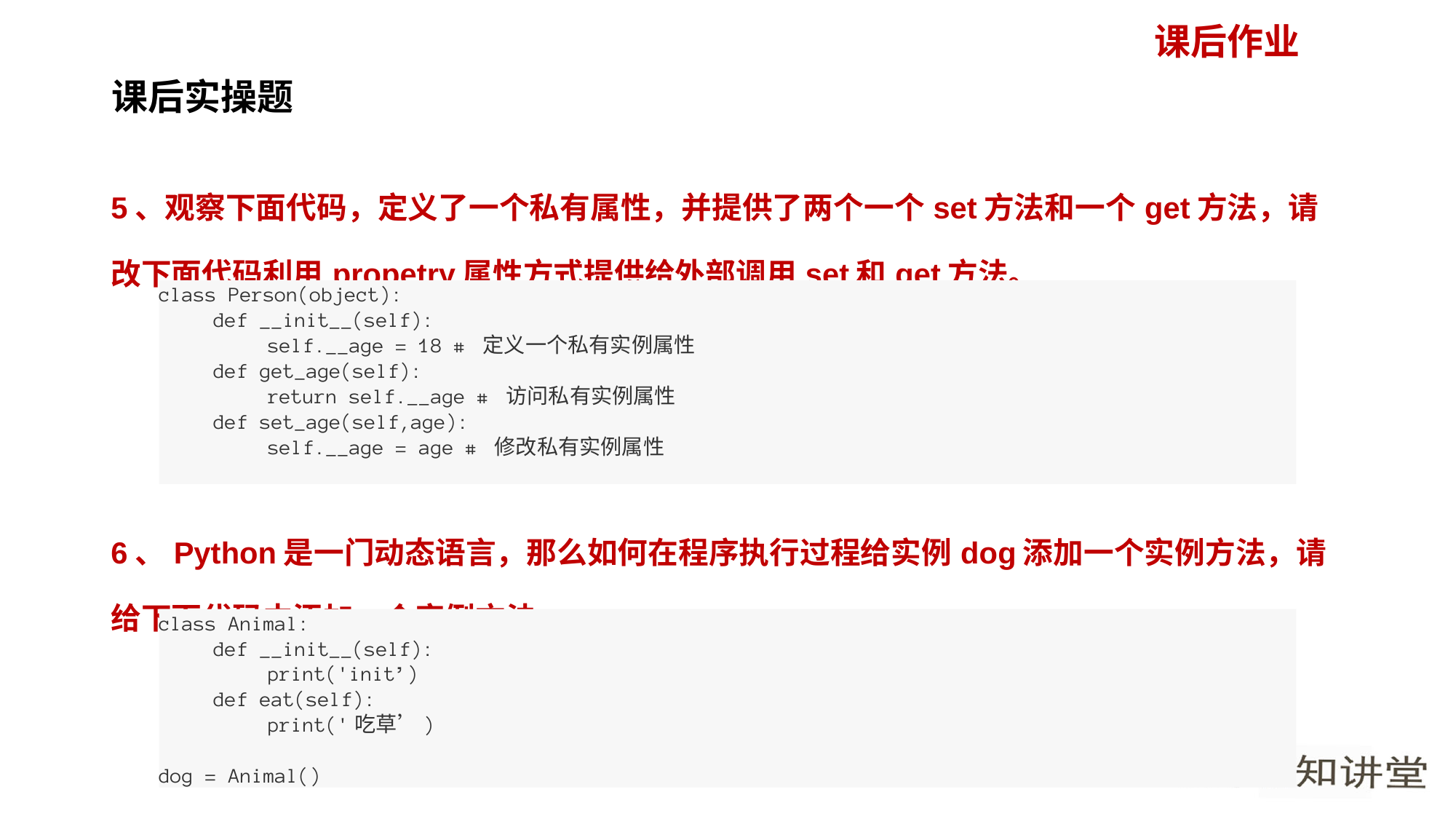

5、观察下面代码，定义了一个私有属性，并提供了两个一个set方法和一个get方法，请改下面代码利用propetry属性方式提供给外部调用set和get方法。

6、Python是一门动态语言，那么如何在程序执行过程给实例dog添加一个实例方法，请给下面代码中添加一个实例方法。

class Person(object):
def __init__(self):
self.__age = 18 # 定义一个私有实例属性
def get_age(self):
return self.__age # 访问私有实例属性
def set_age(self,age):
self.__age = age # 修改私有实例属性
class Animal:
def __init__(self):
print('init’)
def eat(self):
print('吃草’)

dog = Animal()